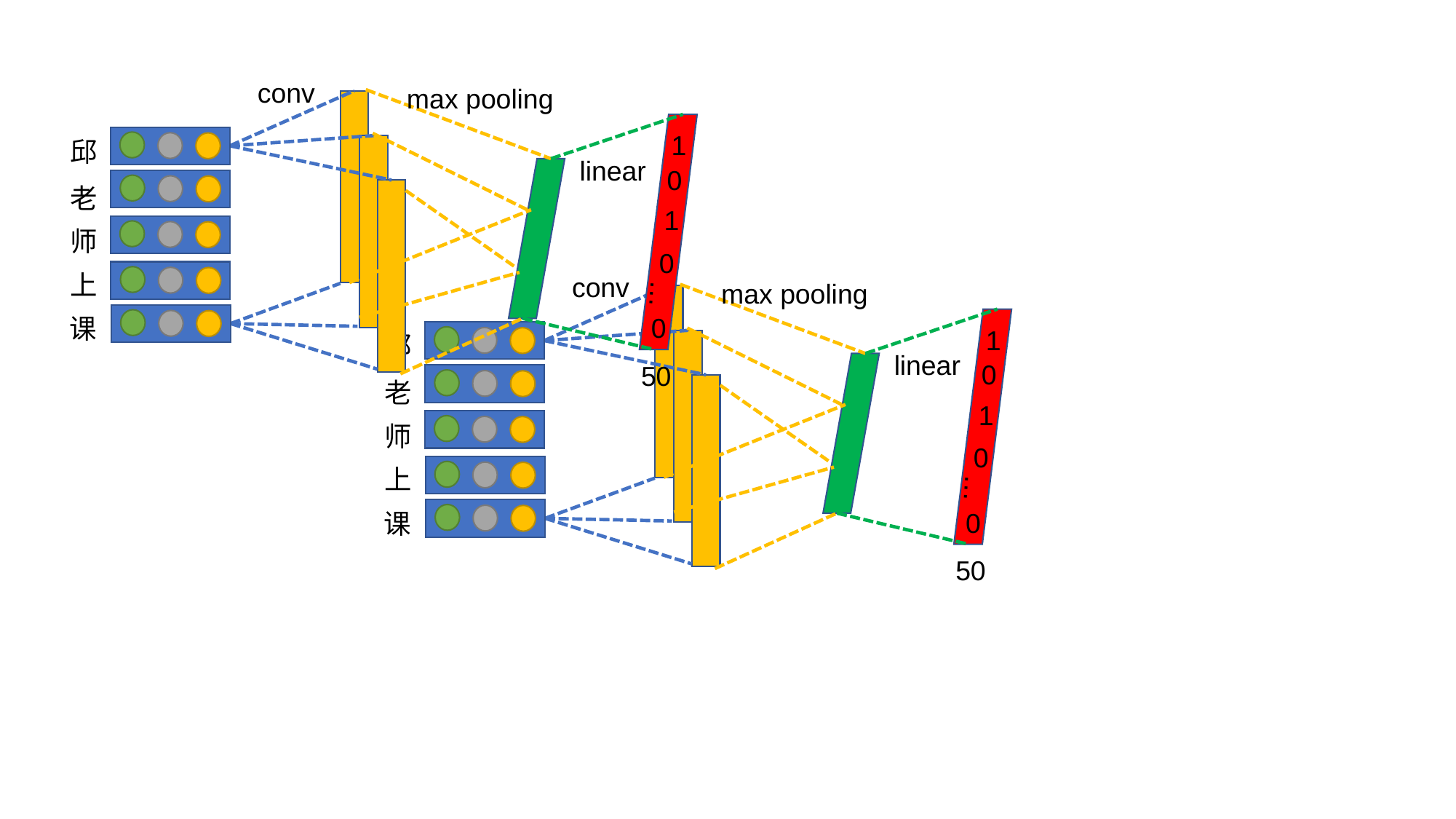

conv
max pooling

1
邱

linear
0

老

1
师

0
上

…
0
课
50
conv
max pooling

1
邱

linear
0

老

1
师

0
上

…
0
课
50